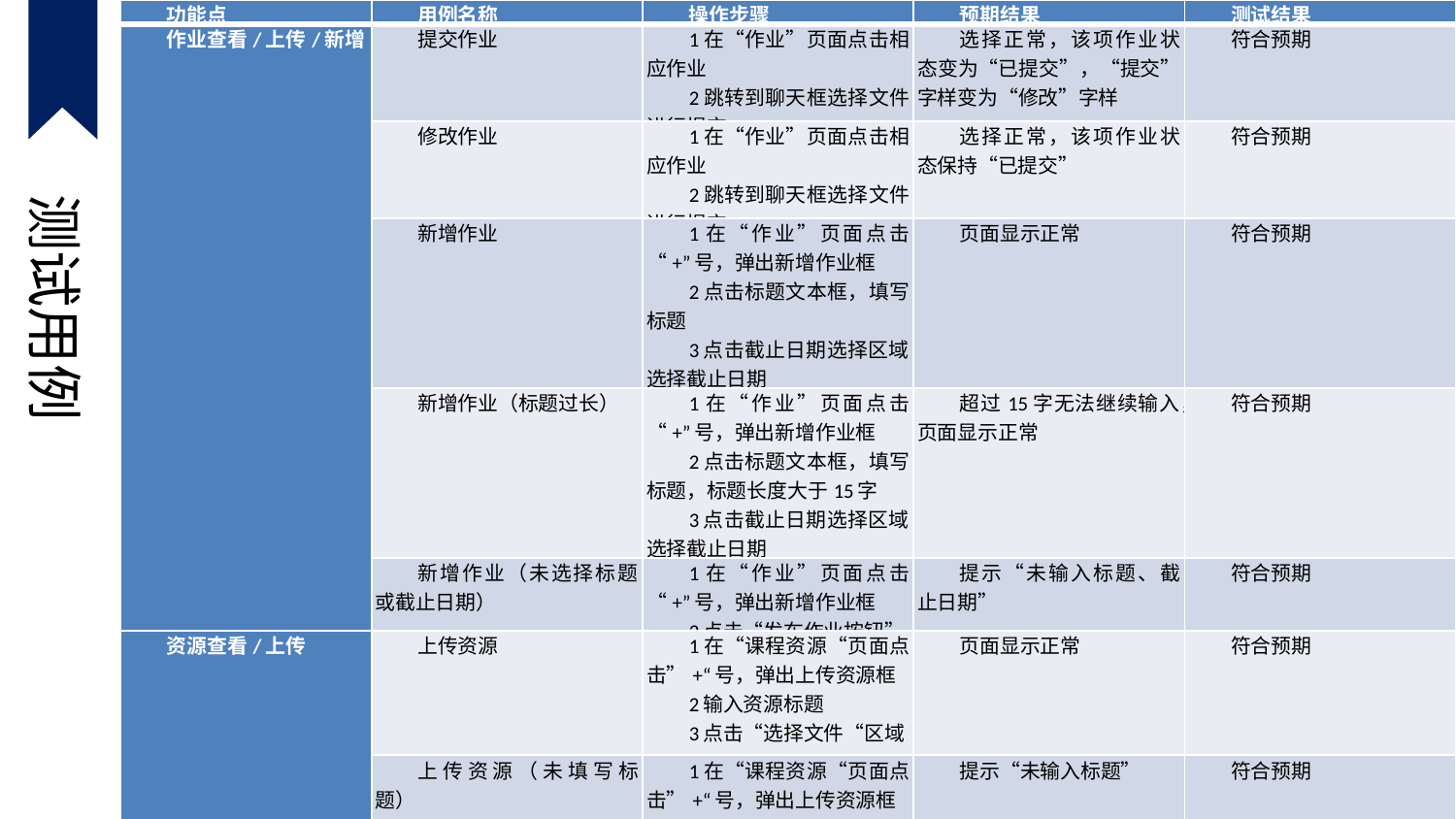

| 功能点 | 用例名称 | 操作步骤 | 预期结果 | 测试结果 |
| --- | --- | --- | --- | --- |
| 作业查看/上传/新增 | 提交作业 | 1在“作业”页面点击相应作业 2跳转到聊天框选择文件进行提交 | 选择正常，该项作业状态变为“已提交”，“提交”字样变为“修改”字样 | 符合预期 |
|  | 修改作业 | 1在“作业”页面点击相应作业 2跳转到聊天框选择文件进行提交 | 选择正常，该项作业状态保持“已提交” | 符合预期 |
|  | 新增作业 | 1在“作业”页面点击“+”号，弹出新增作业框 2点击标题文本框，填写标题 3点击截止日期选择区域，选择截止日期 4点击“发布作业按钮” | 页面显示正常 | 符合预期 |
|  | 新增作业（标题过长） | 1在“作业”页面点击“+”号，弹出新增作业框 2点击标题文本框，填写标题，标题长度大于15字 3点击截止日期选择区域，选择截止日期 4点击“发布作业按钮” | 超过15字无法继续输入，页面显示正常 | 符合预期 |
|  | 新增作业（未选择标题或截止日期） | 1在“作业”页面点击“+”号，弹出新增作业框 2点击“发布作业按钮” | 提示“未输入标题、截止日期” | 符合预期 |
| 资源查看/上传 | 上传资源 | 1在“课程资源“页面点击”+“号，弹出上传资源框 2输入资源标题 3点击“选择文件“区域 | 页面显示正常 | 符合预期 |
|  | 上传资源（未填写标题） | 1在“课程资源“页面点击”+“号，弹出上传资源框 3点击“选择文件“区域 | 提示“未输入标题” | 符合预期 |
测 试-功能测试
依据需求文档进行功能测试
测试用例